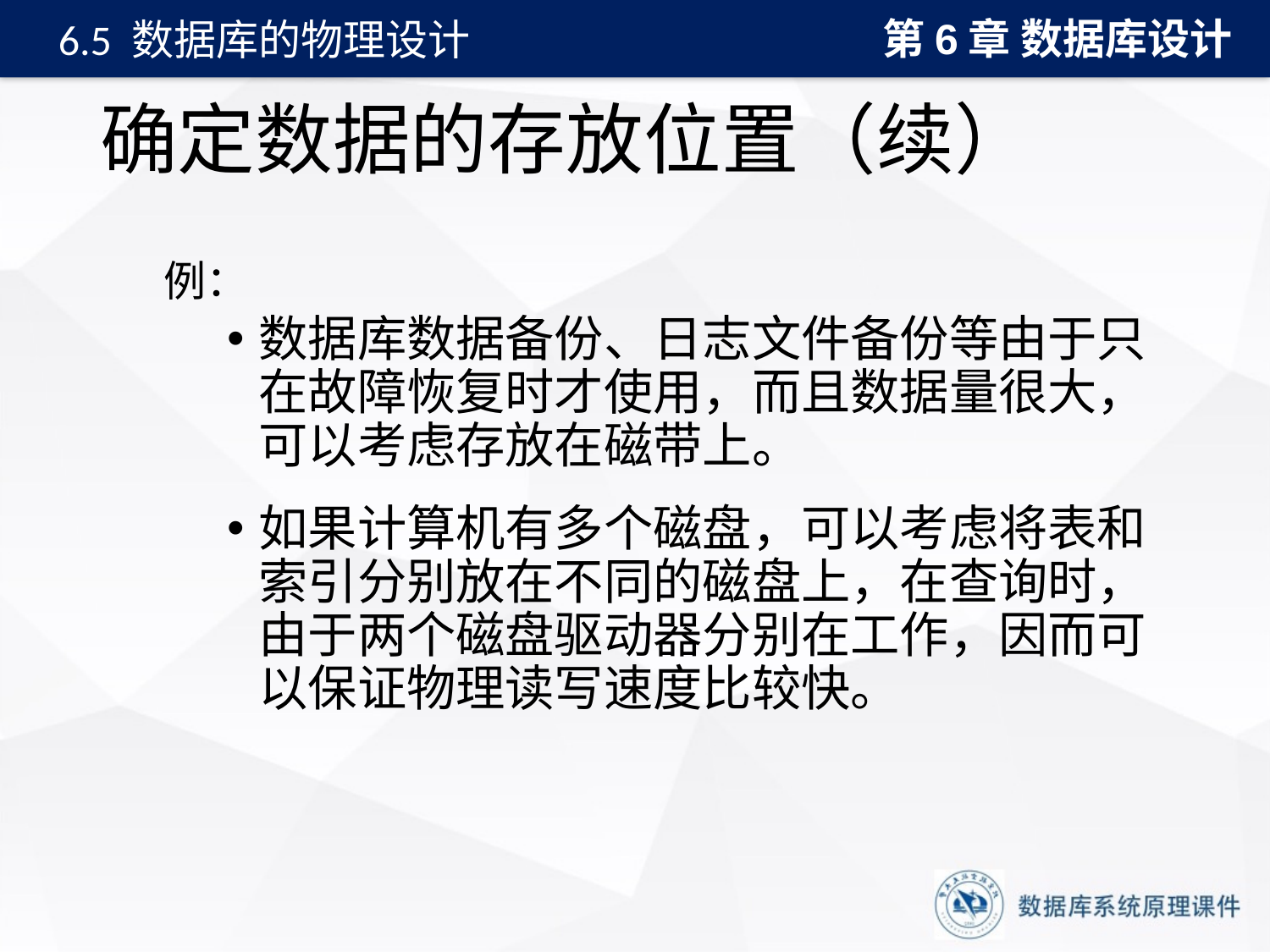

第6章 数据库设计
6.5 数据库的物理设计
# 确定数据的存放位置（续）
例：
数据库数据备份、日志文件备份等由于只在故障恢复时才使用，而且数据量很大，可以考虑存放在磁带上。
如果计算机有多个磁盘，可以考虑将表和索引分别放在不同的磁盘上，在查询时，由于两个磁盘驱动器分别在工作，因而可以保证物理读写速度比较快。